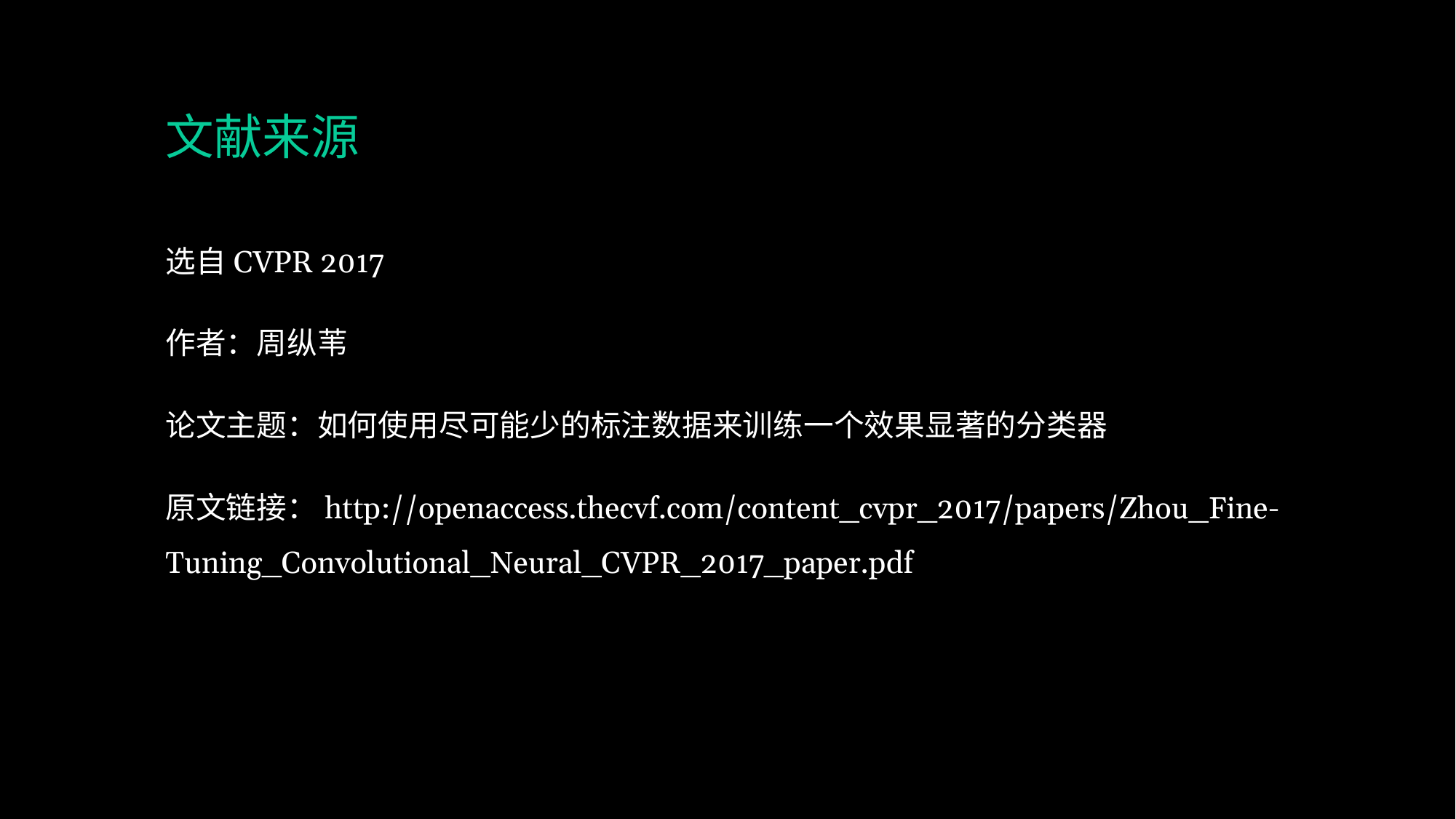

# 文献来源
选自CVPR 2017
作者：周纵苇
论文主题：如何使用尽可能少的标注数据来训练一个效果显著的分类器
原文链接：http://openaccess.thecvf.com/content_cvpr_2017/papers/Zhou_Fine-Tuning_Convolutional_Neural_CVPR_2017_paper.pdf